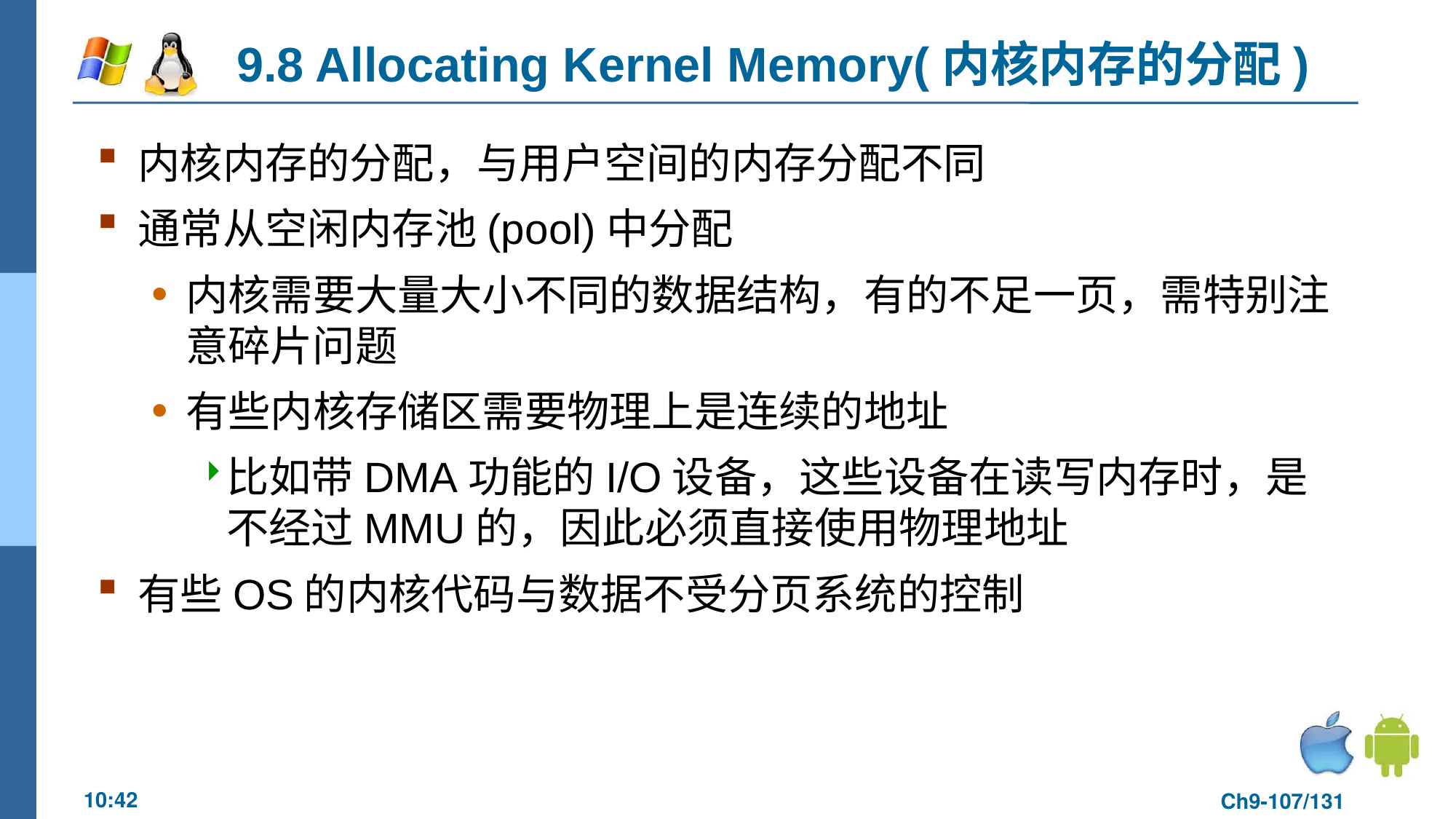

# 9.8 Allocating Kernel Memory(内核内存的分配)
内核内存的分配，与用户空间的内存分配不同
通常从空闲内存池(pool)中分配
内核需要大量大小不同的数据结构，有的不足一页，需特别注意碎片问题
有些内核存储区需要物理上是连续的地址
比如带DMA功能的I/O设备，这些设备在读写内存时，是不经过MMU的，因此必须直接使用物理地址
有些OS的内核代码与数据不受分页系统的控制